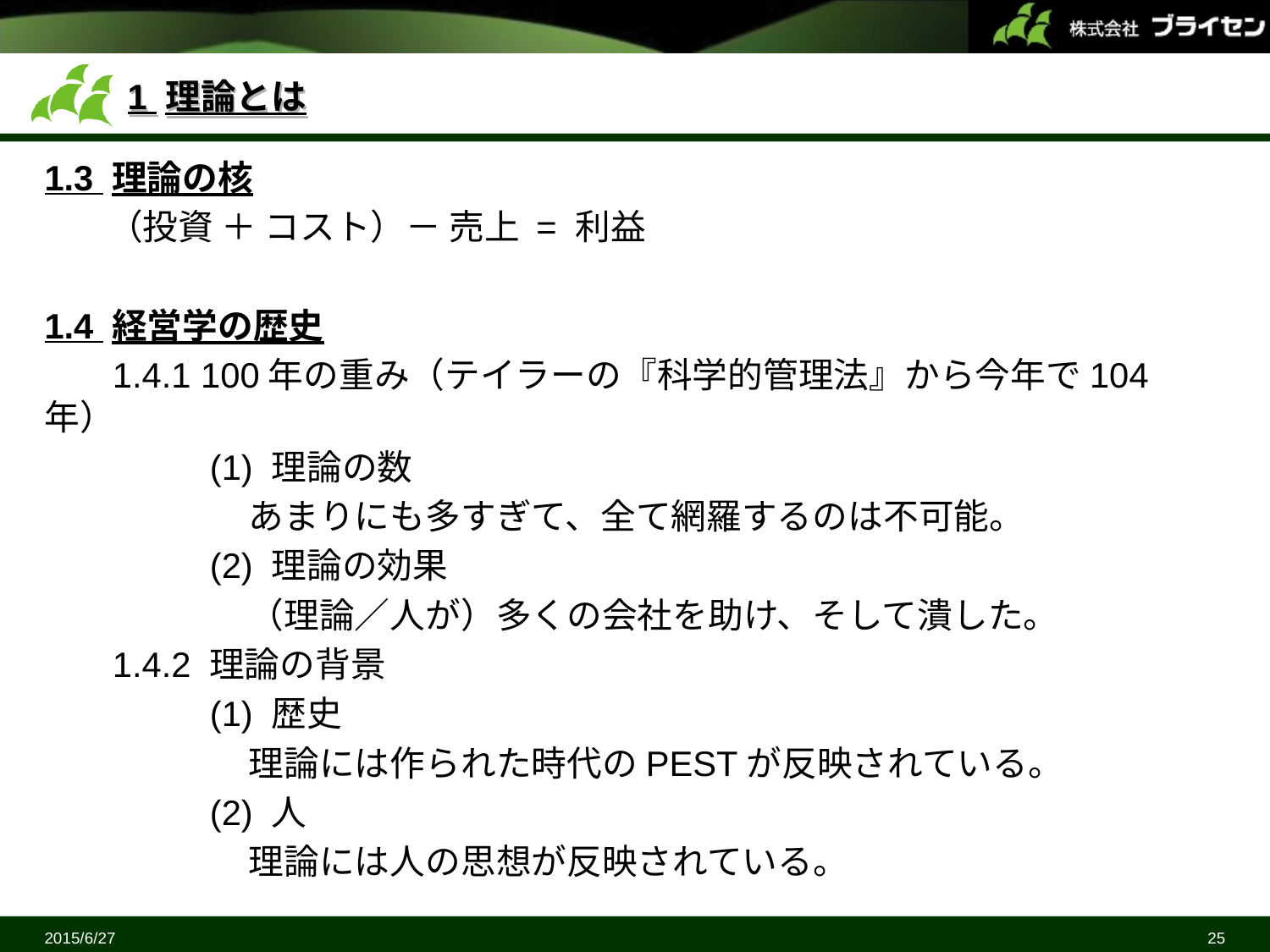

# 1 理論とは
1.3 理論の核
       （投資 ＋ コスト）－ 売上 = 利益

1.4 経営学の歴史
       1.4.1 100年の重み（テイラーの『科学的管理法』から今年で104年）
                 (1) 理論の数
                         あまりにも多すぎて、全て網羅するのは不可能。
                 (2) 理論の効果
                         （理論／人が）多くの会社を助け、そして潰した。
       1.4.2 理論の背景
                 (1) 歴史
                         理論には作られた時代のPESTが反映されている。
                 (2) 人
                         理論には人の思想が反映されている。
2015/6/27
25